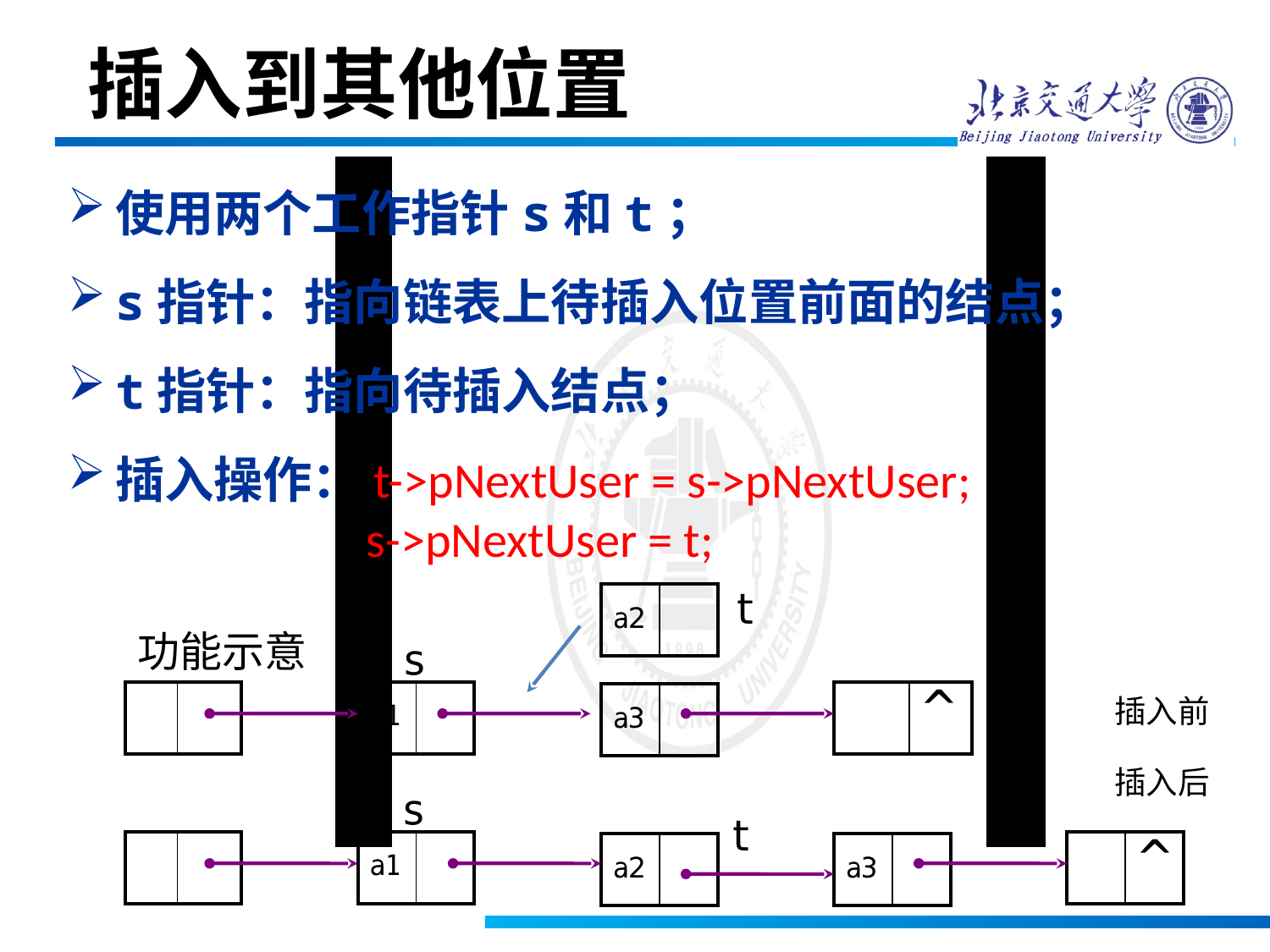

插入到其他位置
使用两个工作指针s和t；
s指针：指向链表上待插入位置前面的结点；
t指针：指向待插入结点；
插入操作：t->pNextUser = s->pNextUser;
                     s->pNextUser = t;
t
| a2 |  |
| --- | --- |
功能示意
s

|  |  |
| --- | --- |
| a1 |  |
| --- | --- |
|  | ^ |
| --- | --- |
| a3 |  |
| --- | --- |
插入前

插入后
s
t
|  |  |
| --- | --- |
| a1 |  |
| --- | --- |
|  | ^ |
| --- | --- |
| a2 |  |
| --- | --- |
| a3 |  |
| --- | --- |